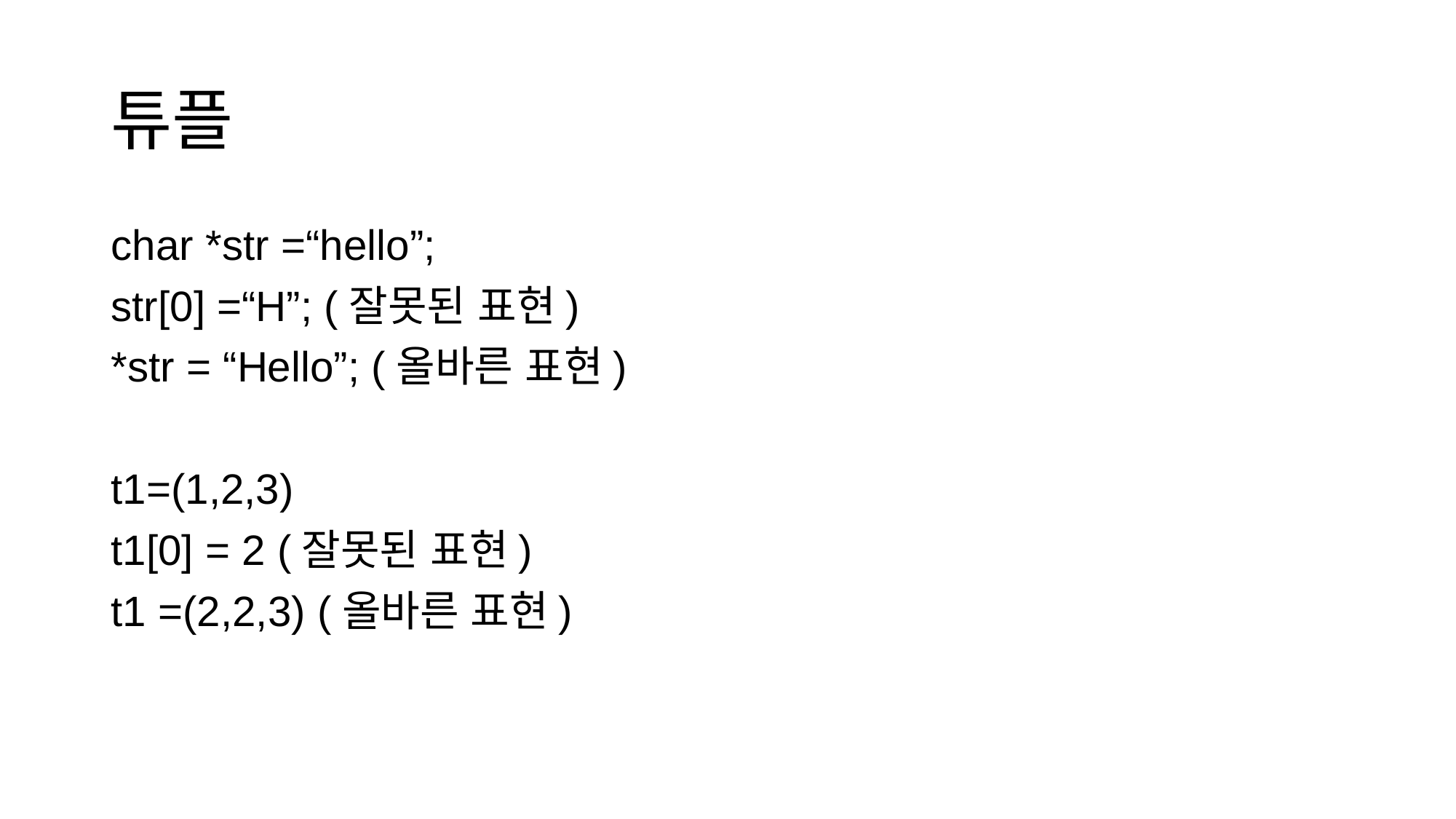

# 튜플
char *str =“hello”;
str[0] =“H”; (잘못된 표현)
*str = “Hello”; (올바른 표현)

t1=(1,2,3)
t1[0] = 2 (잘못된 표현)
t1 =(2,2,3) (올바른 표현)